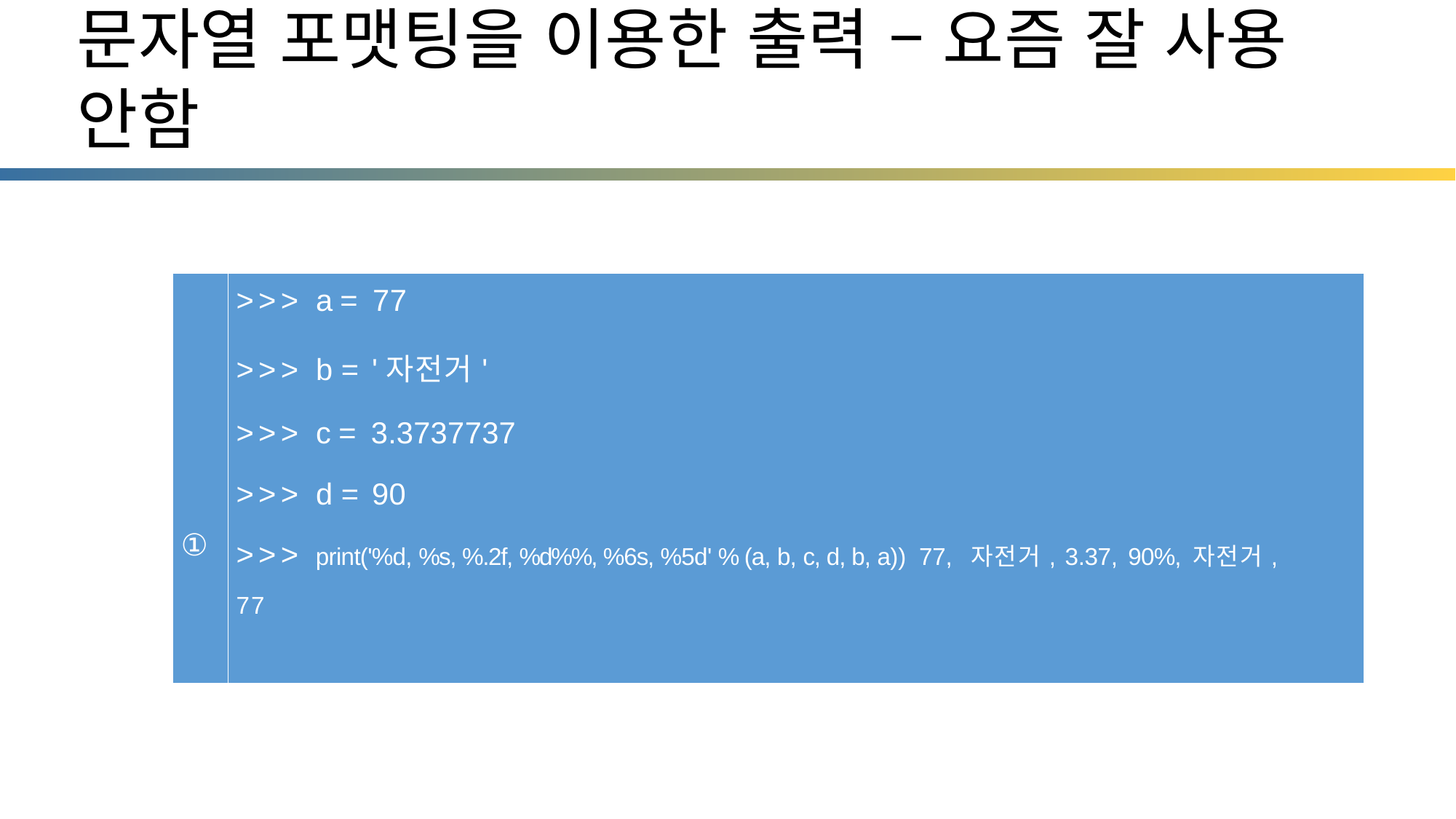

# 문자열 포맷팅을 이용한 출력 – 요즘 잘 사용 안함
| ① | >>> a = 77 >>> b = '자전거' >>> c = 3.3737737 >>> d = 90 >>> print('%d, %s, %.2f, %d%%, %6s, %5d' % (a, b, c, d, b, a)) 77, 자전거, 3.37, 90%, 자전거, 77 |
| --- | --- |